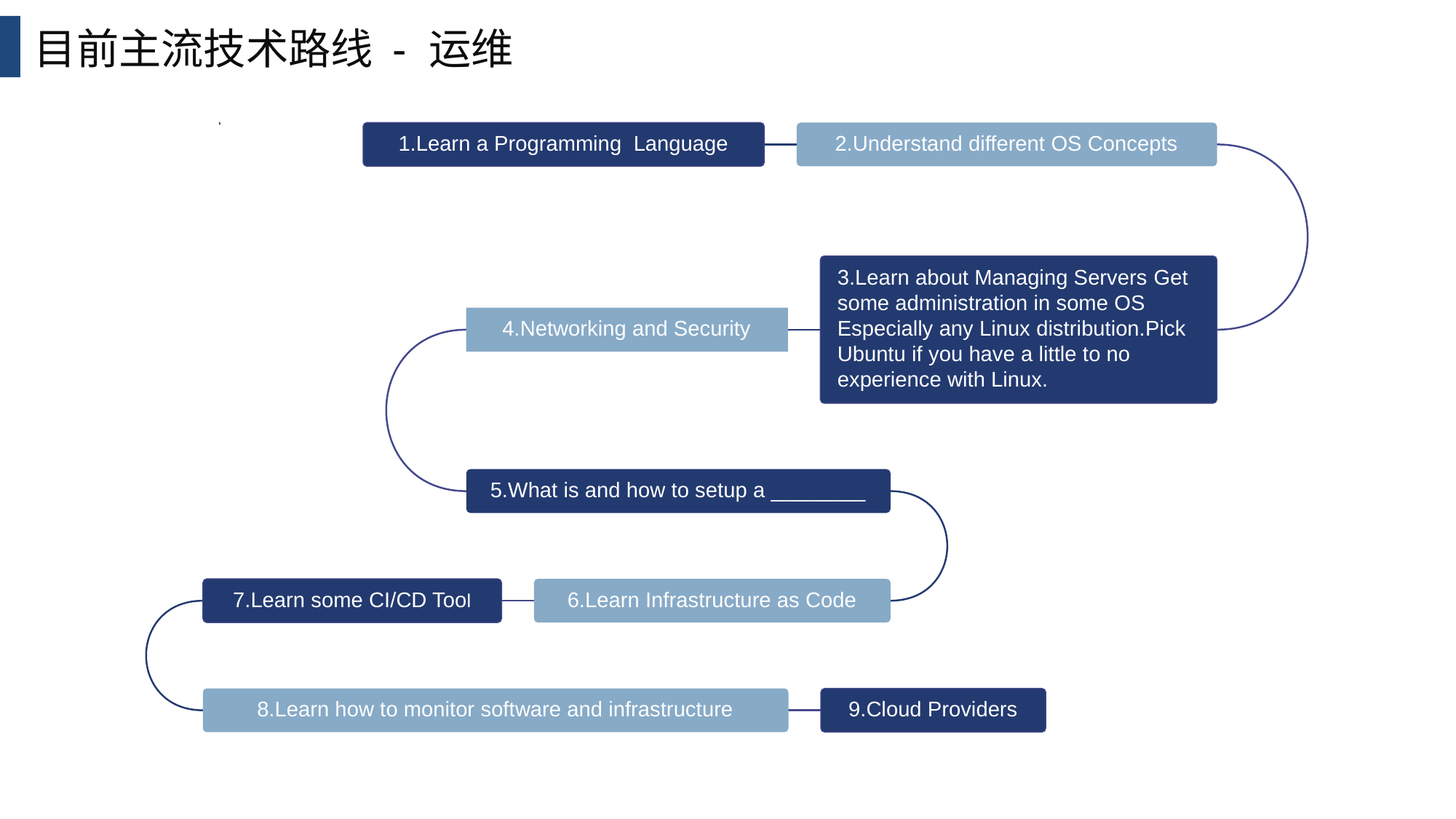

目前主流技术路线 - 运维

1.Learn a Programming  Language
2.Understand different OS Concepts

3.Learn about Managing Servers Get some administration in some OS Especially any Linux distribution.Pick Ubuntu if you have a little to no   experience with Linux.
4.Networking and Security

5.What is and how to setup a ________

7.Learn some CI/CD Tool
6.Learn Infrastructure as Code

8.Learn how to monitor software and infrastructure
9.Cloud Providers